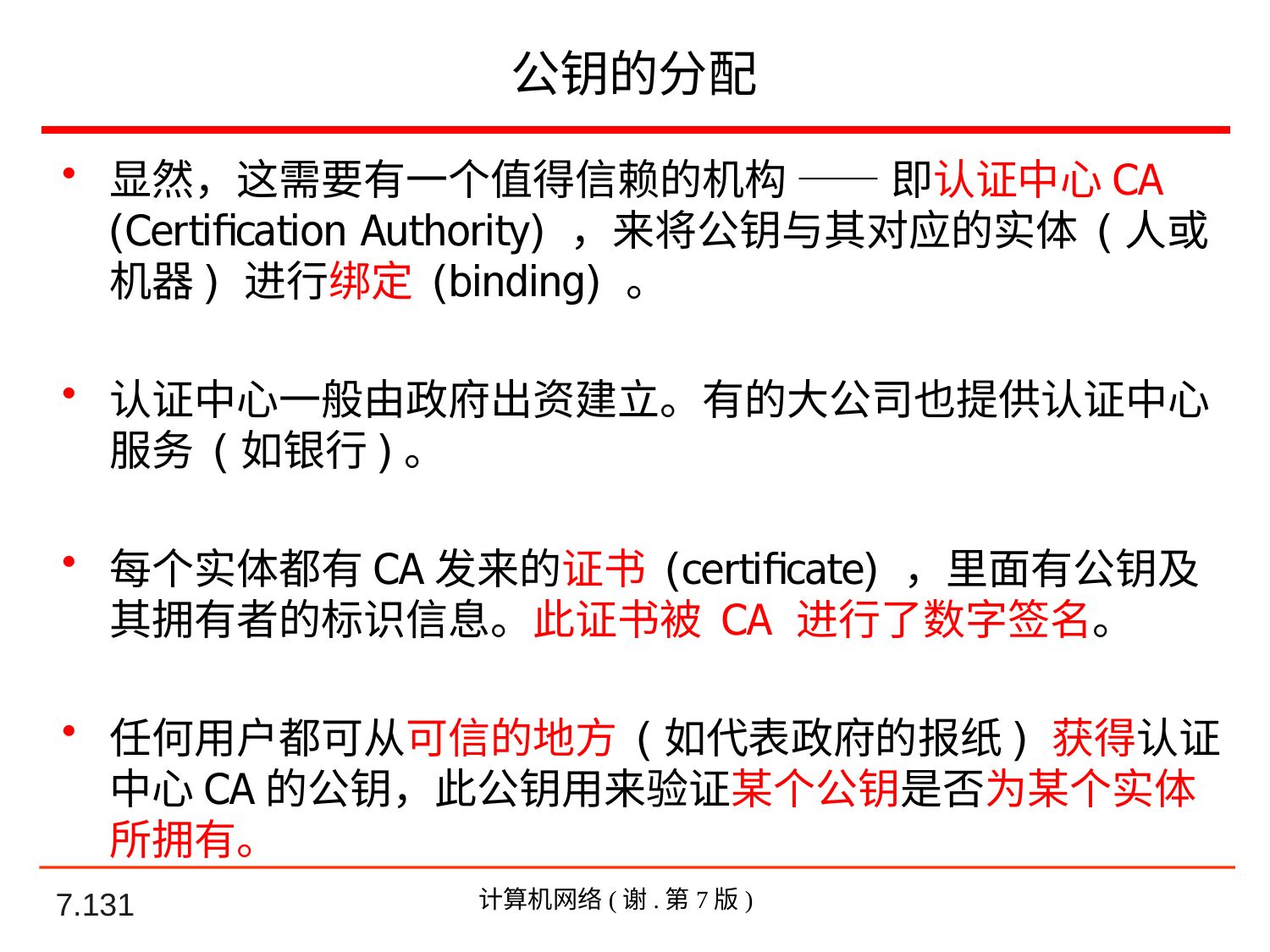

# 公钥的分配
显然，这需要有一个值得信赖的机构 —— 即认证中心CA (Certification Authority) ，来将公钥与其对应的实体 (人或机器) 进行绑定 (binding) 。

认证中心一般由政府出资建立。有的大公司也提供认证中心服务 (如银行)。

每个实体都有CA发来的证书 (certificate) ，里面有公钥及其拥有者的标识信息。此证书被 CA 进行了数字签名。

任何用户都可从可信的地方 (如代表政府的报纸) 获得认证中心CA的公钥，此公钥用来验证某个公钥是否为某个实体所拥有。